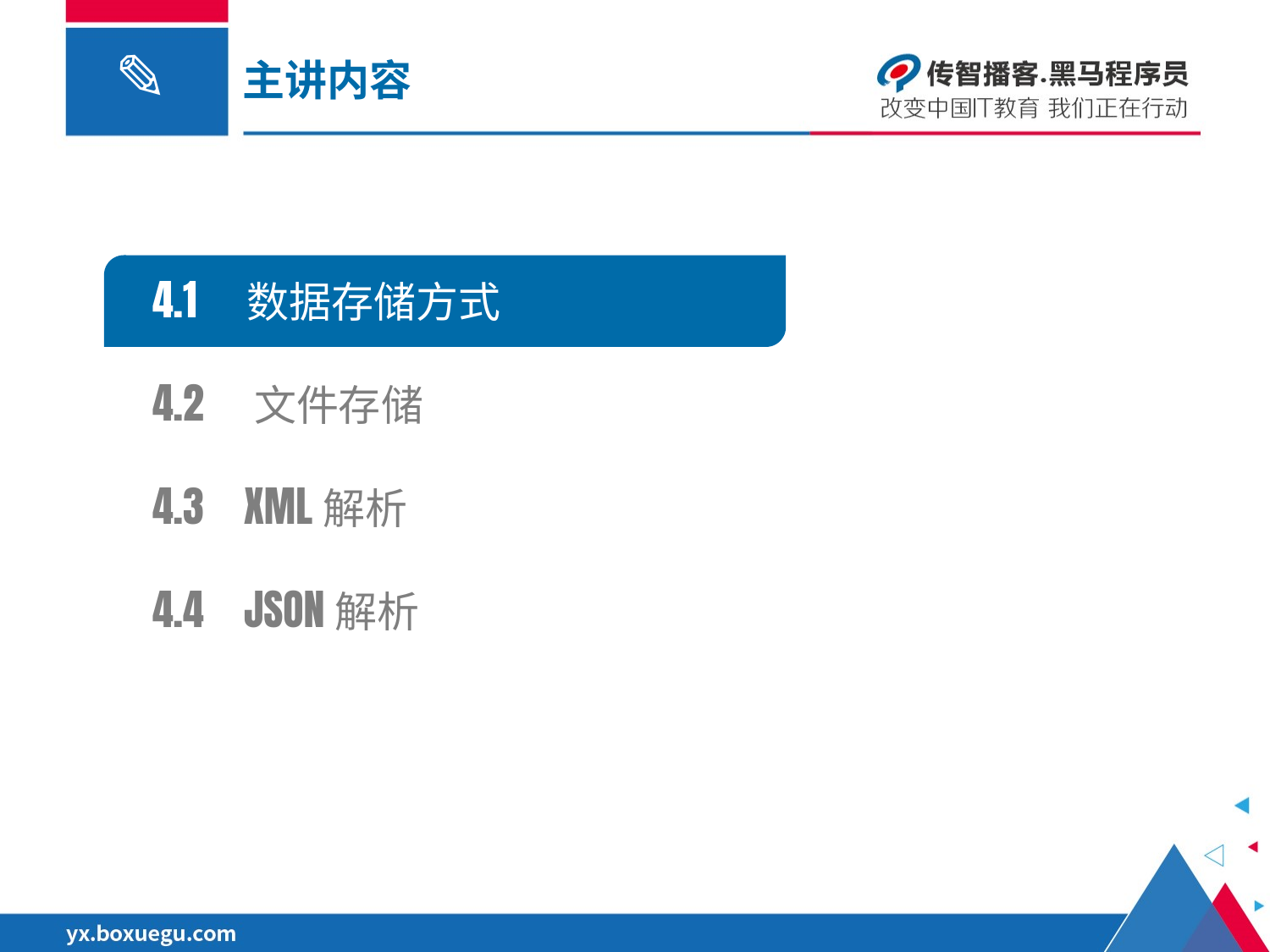

主讲内容

4.1    数据存储方式
4.2    文件存储
4.3    XML解析
4.4    JSON解析